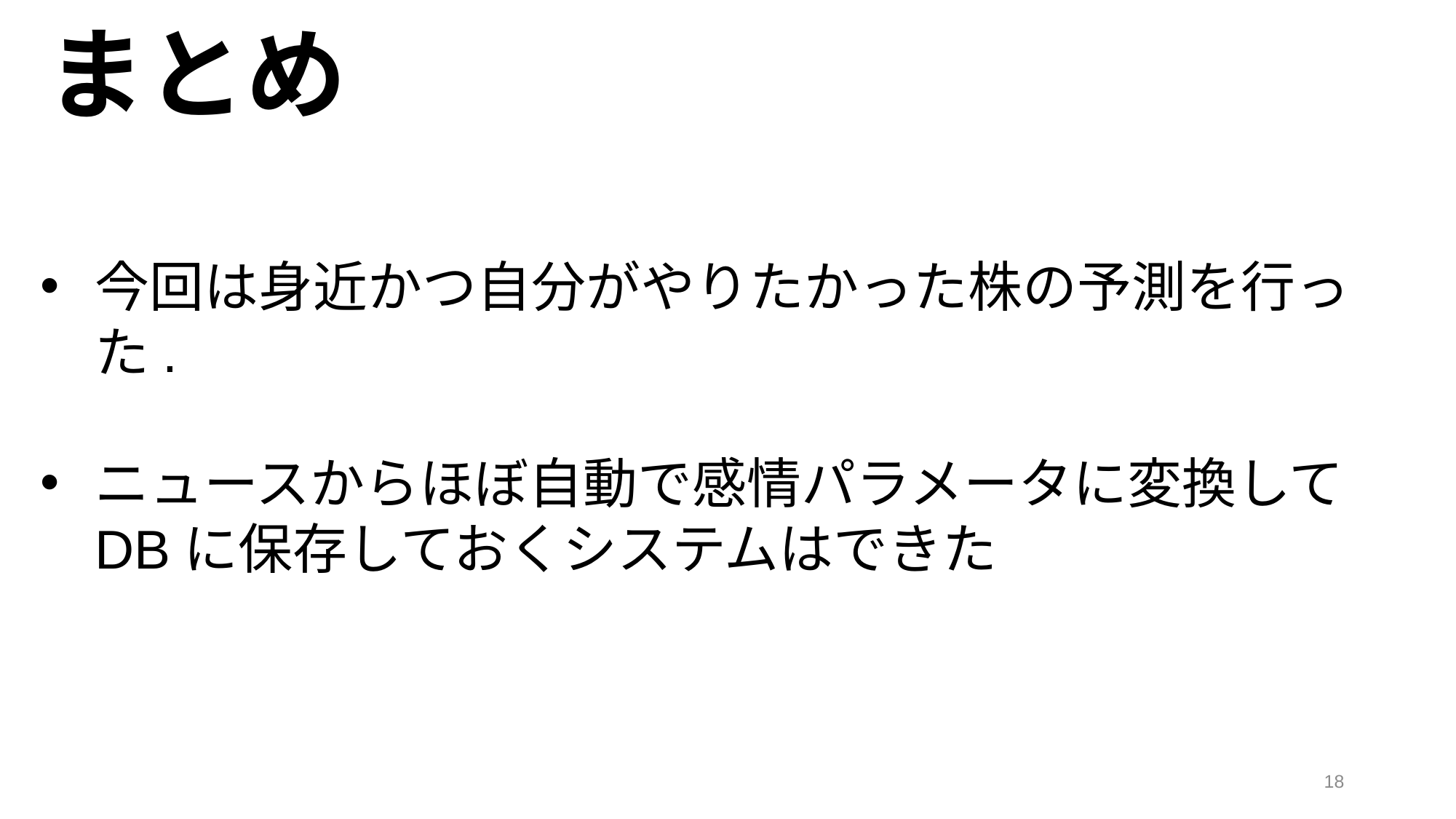

まとめ
今回は身近かつ自分がやりたかった株の予測を行った.

ニュースからほぼ自動で感情パラメータに変換してDBに保存しておくシステムはできた
18